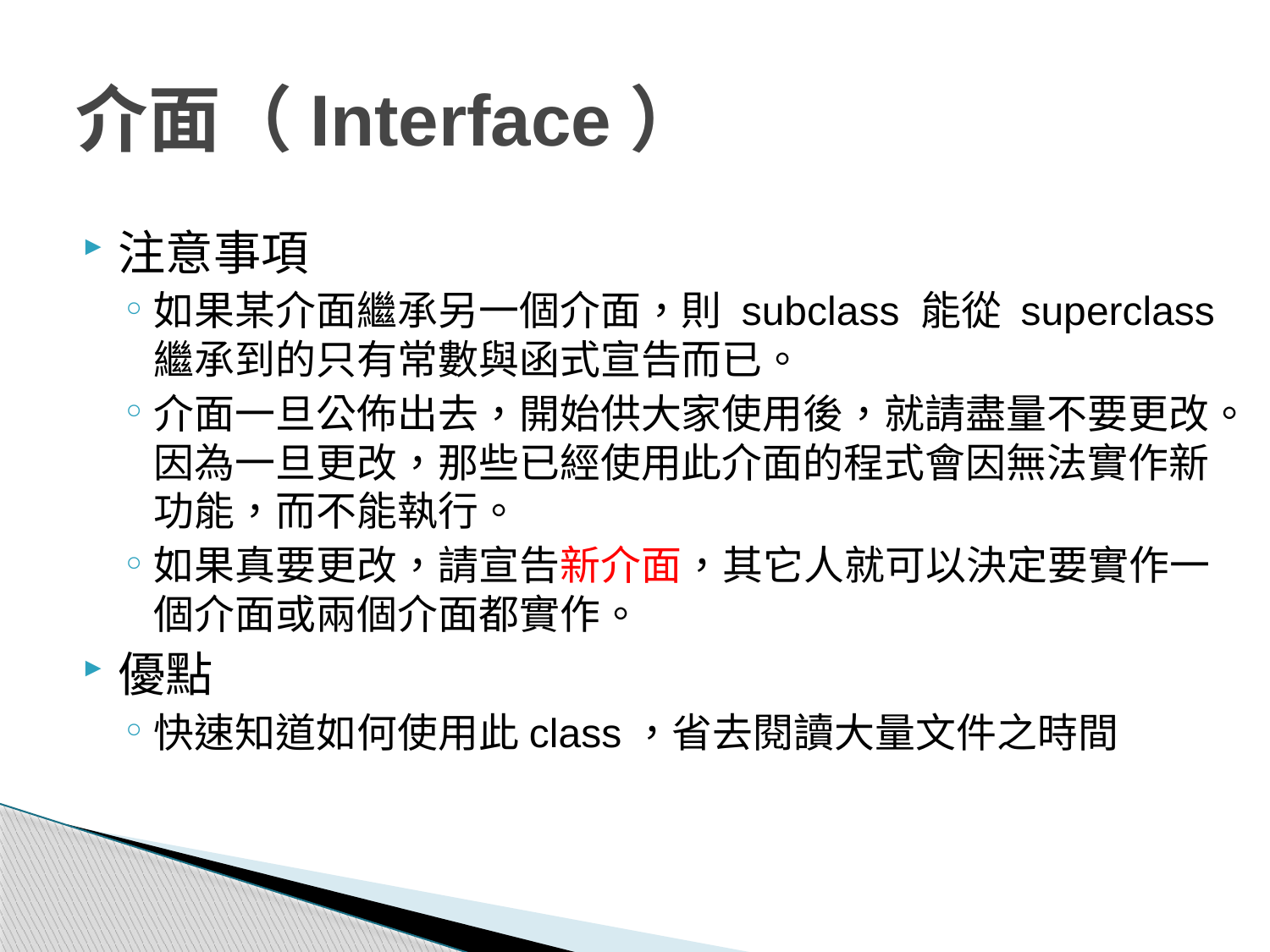

# 介面（Interface）
注意事項
如果某介面繼承另一個介面，則 subclass 能從 superclass 繼承到的只有常數與函式宣告而已。
介面一旦公佈出去，開始供大家使用後，就請盡量不要更改。因為一旦更改，那些已經使用此介面的程式會因無法實作新功能，而不能執行。
如果真要更改，請宣告新介面，其它人就可以決定要實作一個介面或兩個介面都實作。
優點
快速知道如何使用此class，省去閱讀大量文件之時間